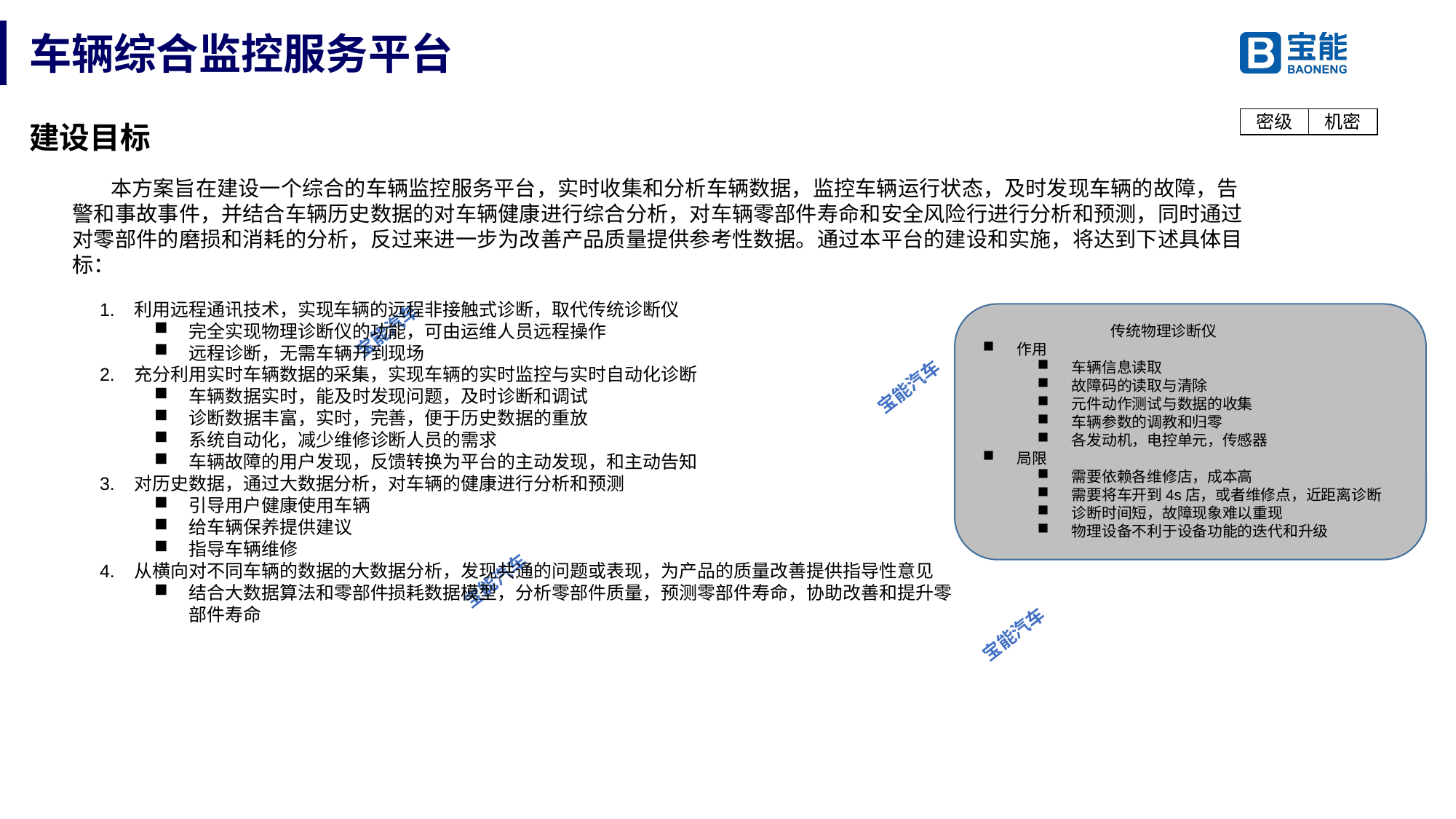

# 车辆综合监控服务平台
建设目标
       本方案旨在建设一个综合的车辆监控服务平台，实时收集和分析车辆数据，监控车辆运行状态，及时发现车辆的故障，告警和事故事件，并结合车辆历史数据的对车辆健康进行综合分析，对车辆零部件寿命和安全风险行进行分析和预测，同时通过对零部件的磨损和消耗的分析，反过来进一步为改善产品质量提供参考性数据。通过本平台的建设和实施，将达到下述具体目标：
利用远程通讯技术，实现车辆的远程非接触式诊断，取代传统诊断仪
完全实现物理诊断仪的功能，可由运维人员远程操作
远程诊断，无需车辆开到现场
充分利用实时车辆数据的采集，实现车辆的实时监控与实时自动化诊断
车辆数据实时，能及时发现问题，及时诊断和调试
诊断数据丰富，实时，完善，便于历史数据的重放
系统自动化，减少维修诊断人员的需求
车辆故障的用户发现，反馈转换为平台的主动发现，和主动告知
对历史数据，通过大数据分析，对车辆的健康进行分析和预测
引导用户健康使用车辆
给车辆保养提供建议
指导车辆维修
从横向对不同车辆的数据的大数据分析，发现共通的问题或表现，为产品的质量改善提供指导性意见
结合大数据算法和零部件损耗数据模型，分析零部件质量，预测零部件寿命，协助改善和提升零部件寿命

                                    传统物理诊断仪
作用
车辆信息读取
故障码的读取与清除
元件动作测试与数据的收集
车辆参数的调教和归零
各发动机，电控单元，传感器
局限
需要依赖各维修店，成本高
需要将车开到4s店，或者维修点，近距离诊断
诊断时间短，故障现象难以重现
物理设备不利于设备功能的迭代和升级
2